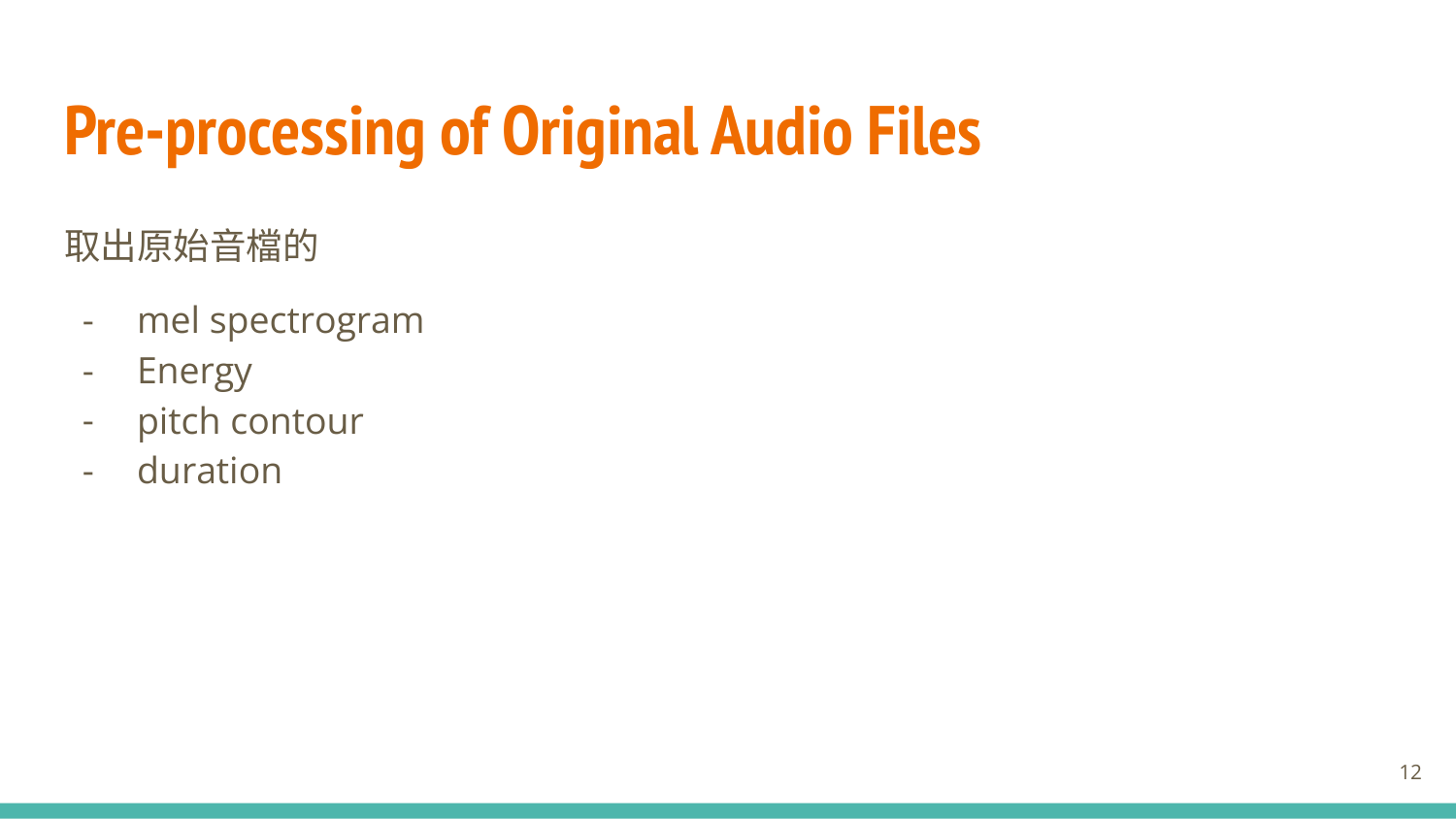

# Pre-processing of Original Audio Files
取出原始音檔的
mel spectrogram
Energy
pitch contour
duration
12